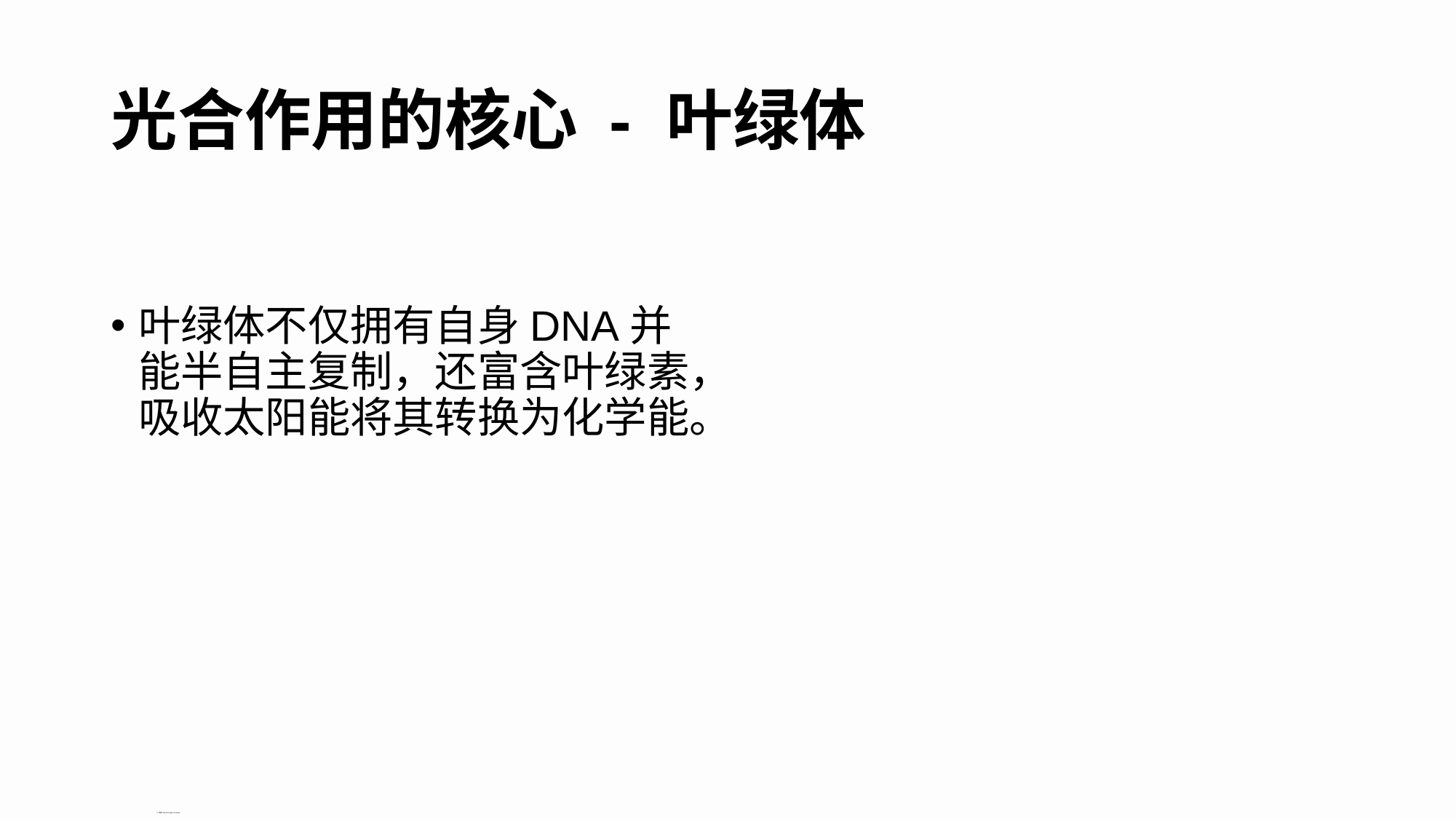

# 光合作用的核心 - 叶绿体

叶绿体不仅拥有自身DNA并能半自主复制，还富含叶绿素，吸收太阳能将其转换为化学能。